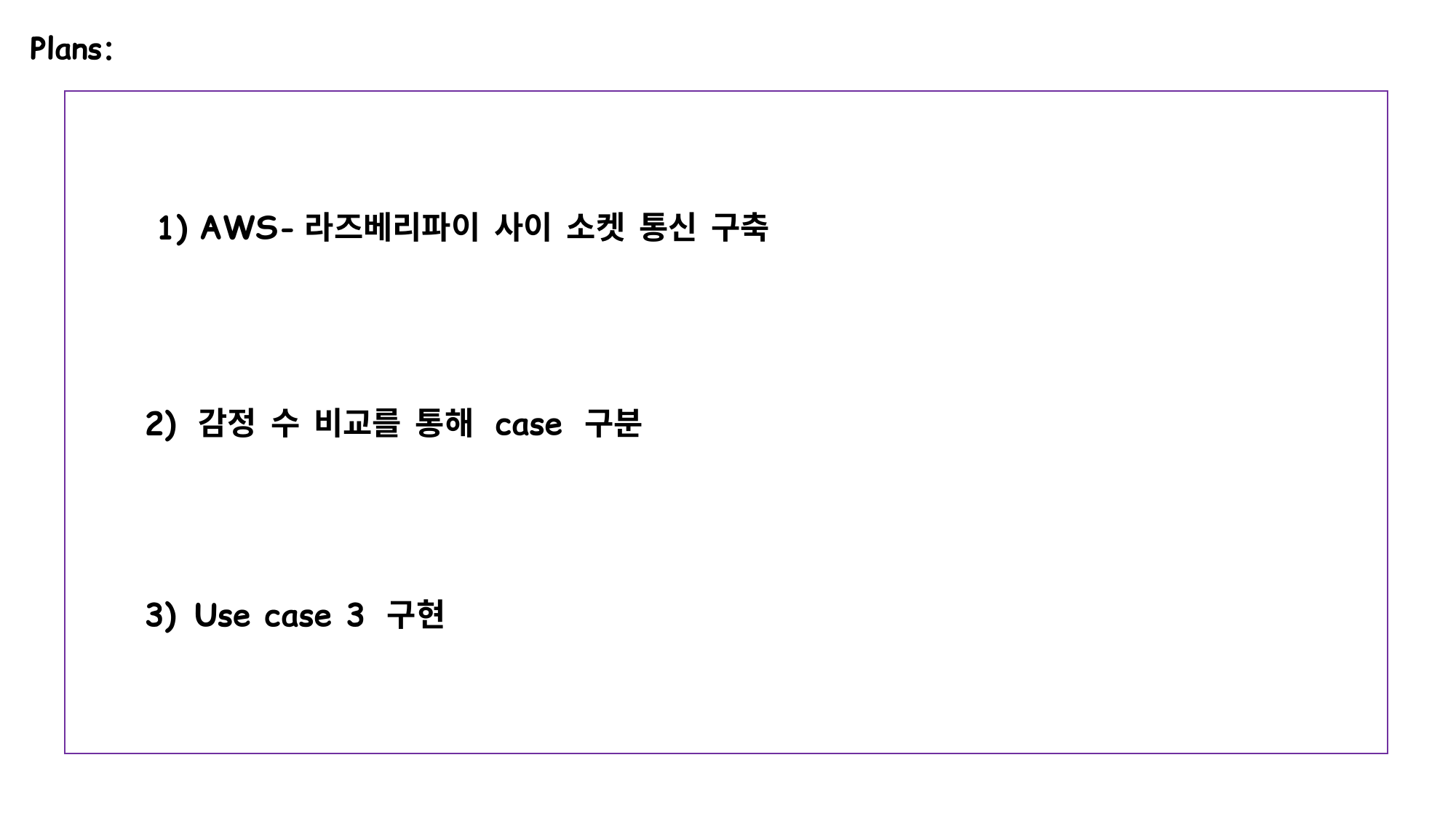

Plans:

AWS-라즈베리파이 사이 소켓 통신 구축
2)  감정 수 비교를 통해 case 구분
3)  Use case 3 구현